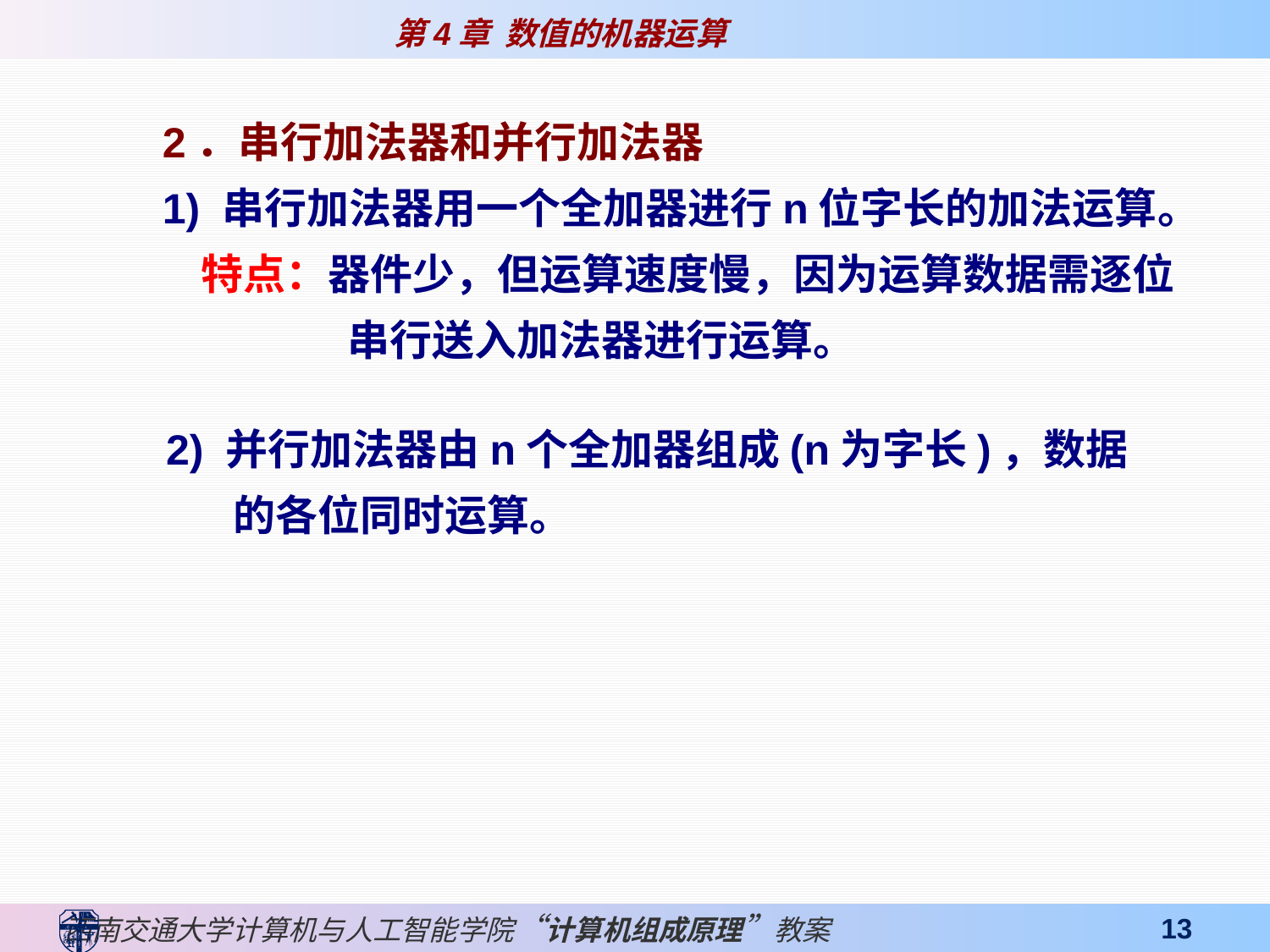

2．串行加法器和并行加法器
1) 串行加法器用一个全加器进行n位字长的加法运算。
   特点：器件少，但运算速度慢，因为运算数据需逐位串行送入加法器进行运算。
2) 并行加法器由n个全加器组成(n为字长)，数据的各位同时运算。